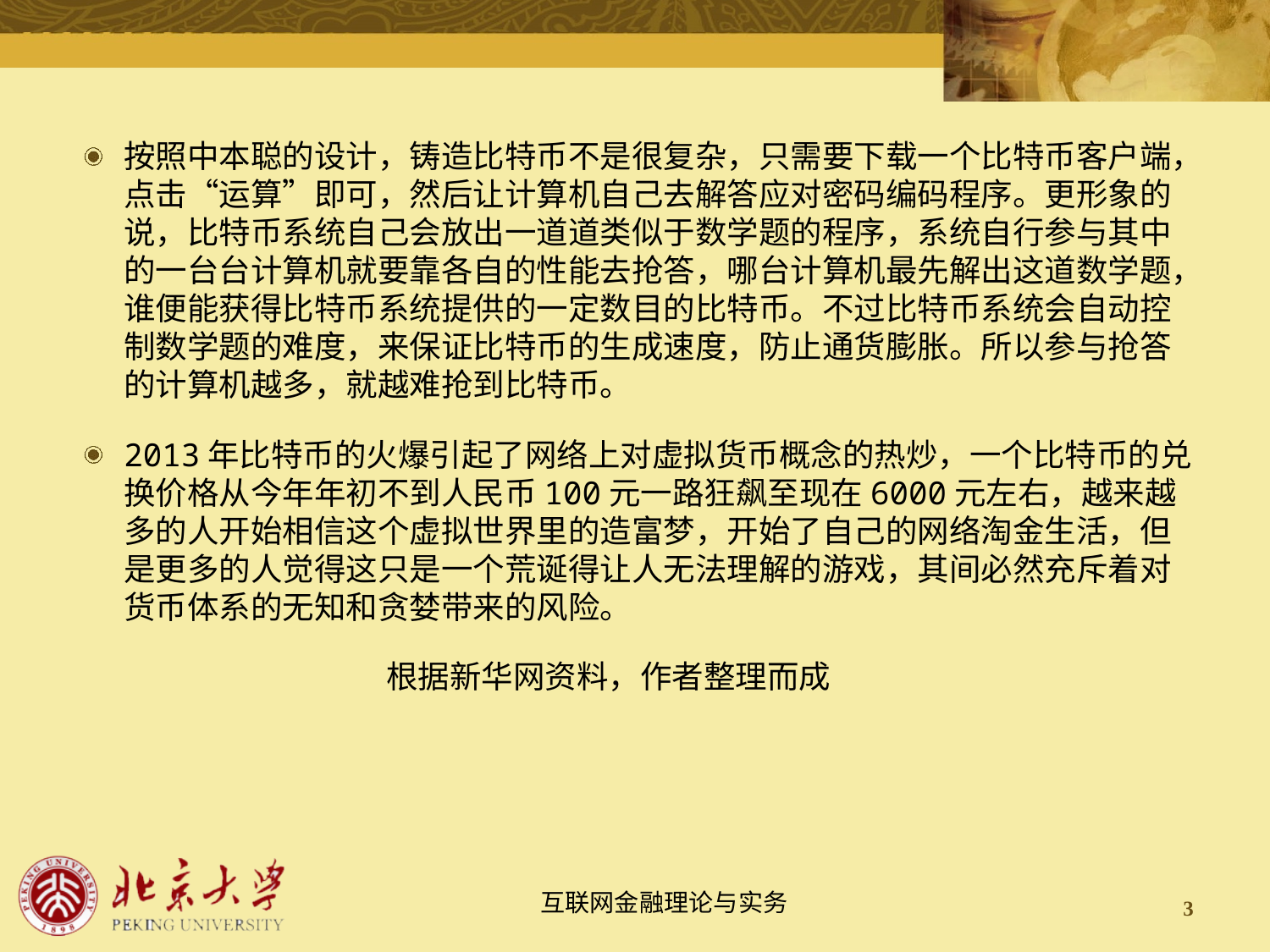

按照中本聪的设计，铸造比特币不是很复杂，只需要下载一个比特币客户端，点击“运算”即可，然后让计算机自己去解答应对密码编码程序。更形象的说，比特币系统自己会放出一道道类似于数学题的程序，系统自行参与其中的一台台计算机就要靠各自的性能去抢答，哪台计算机最先解出这道数学题，谁便能获得比特币系统提供的一定数目的比特币。不过比特币系统会自动控制数学题的难度，来保证比特币的生成速度，防止通货膨胀。所以参与抢答的计算机越多，就越难抢到比特币。
2013年比特币的火爆引起了网络上对虚拟货币概念的热炒，一个比特币的兑换价格从今年年初不到人民币100元一路狂飙至现在6000元左右，越来越多的人开始相信这个虚拟世界里的造富梦，开始了自己的网络淘金生活，但是更多的人觉得这只是一个荒诞得让人无法理解的游戏，其间必然充斥着对货币体系的无知和贪婪带来的风险。
                                          根据新华网资料，作者整理而成
3